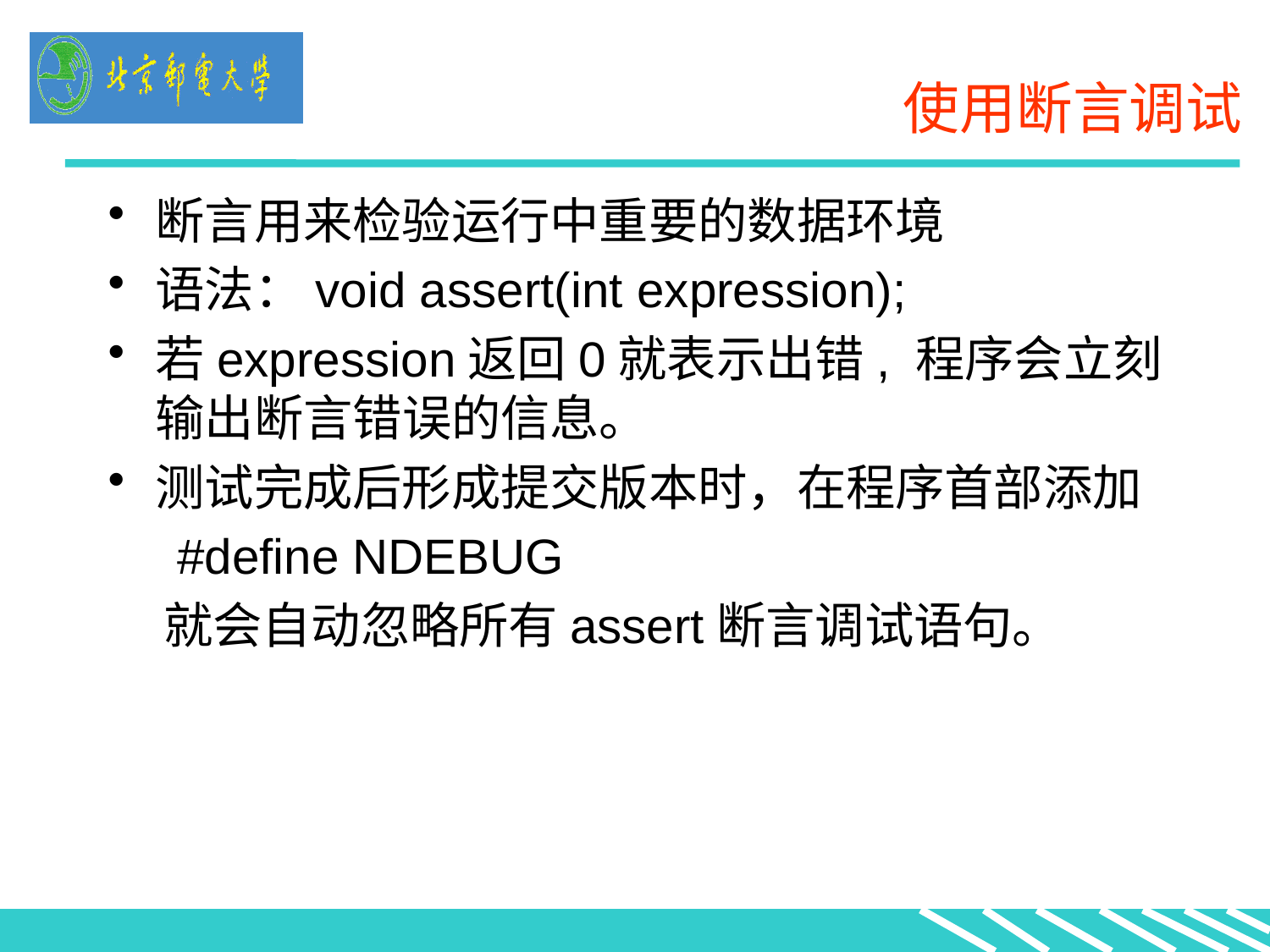

# 使用断言调试
断言用来检验运行中重要的数据环境
语法：void assert(int expression);
若expression返回0就表示出错, 程序会立刻输出断言错误的信息。
测试完成后形成提交版本时，在程序首部添加
 #define NDEBUG
就会自动忽略所有assert断言调试语句。